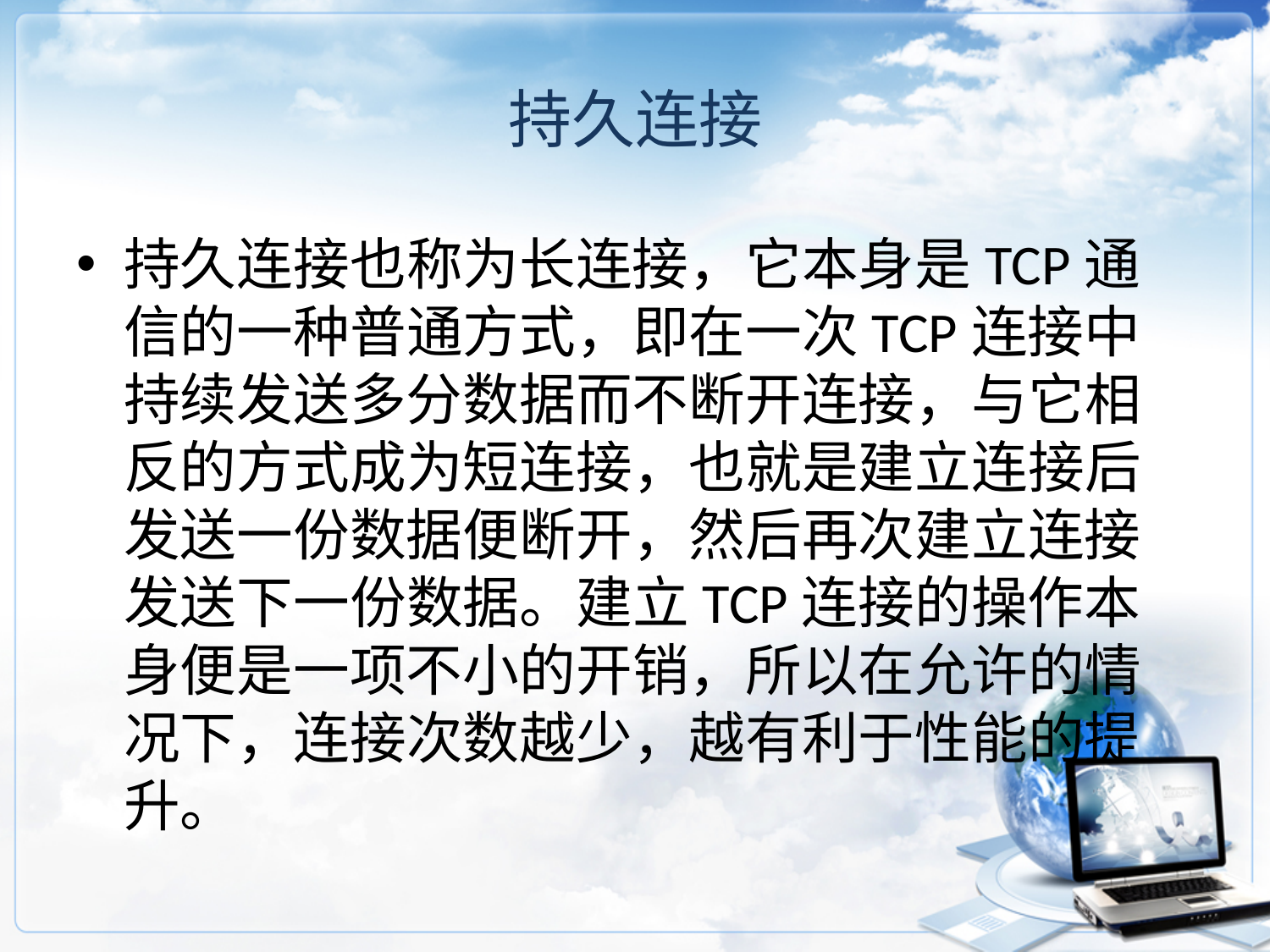

# 持久连接
持久连接也称为长连接，它本身是TCP通信的一种普通方式，即在一次TCP连接中持续发送多分数据而不断开连接，与它相反的方式成为短连接，也就是建立连接后发送一份数据便断开，然后再次建立连接发送下一份数据。建立TCP连接的操作本身便是一项不小的开销，所以在允许的情况下，连接次数越少，越有利于性能的提升。